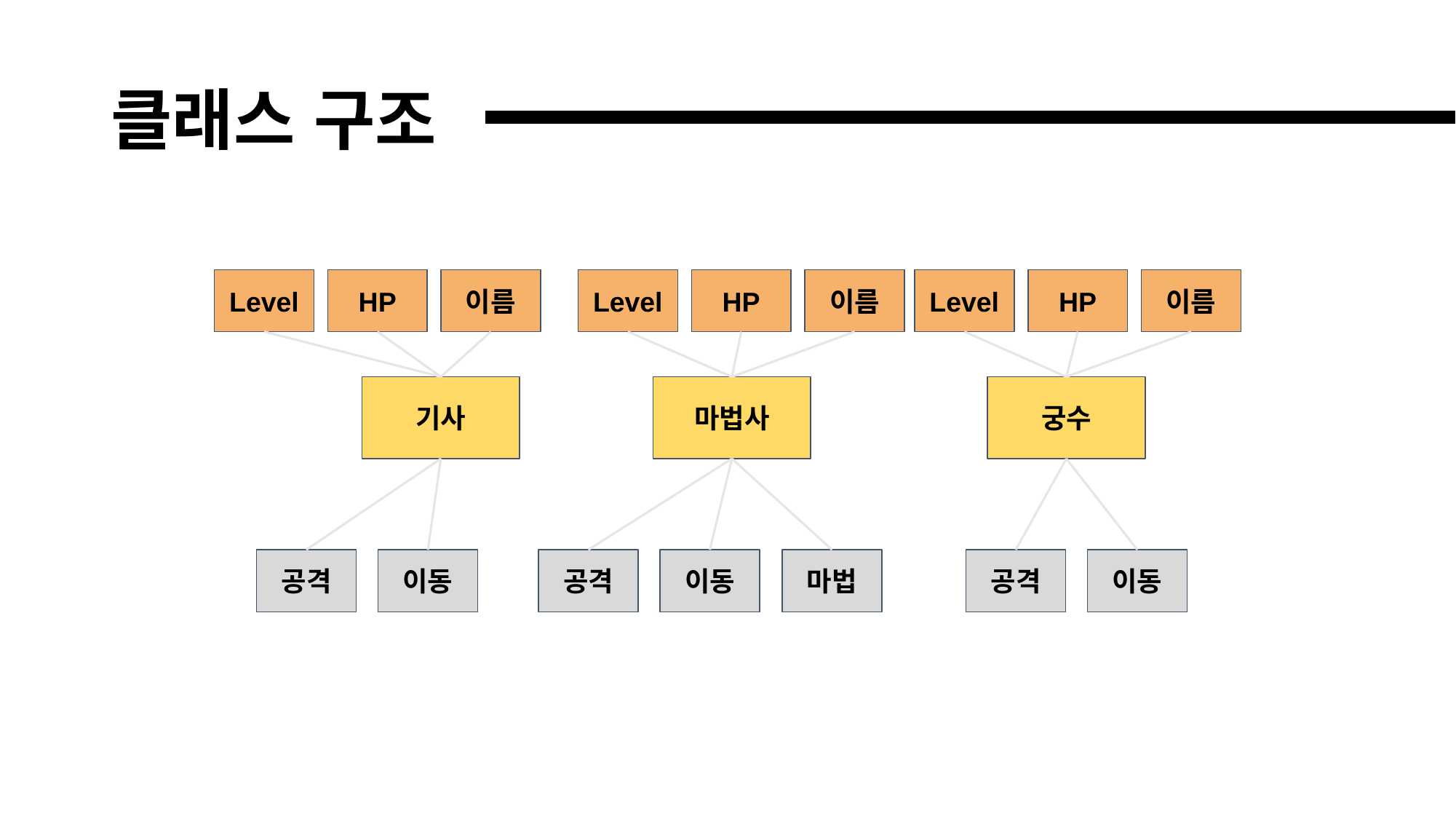

# 클래스 구조

Level
HP
이름
Level
HP
이름
Level
HP
이름
기사
마법사
궁수
공격
이동
공격
이동
마법
공격
이동